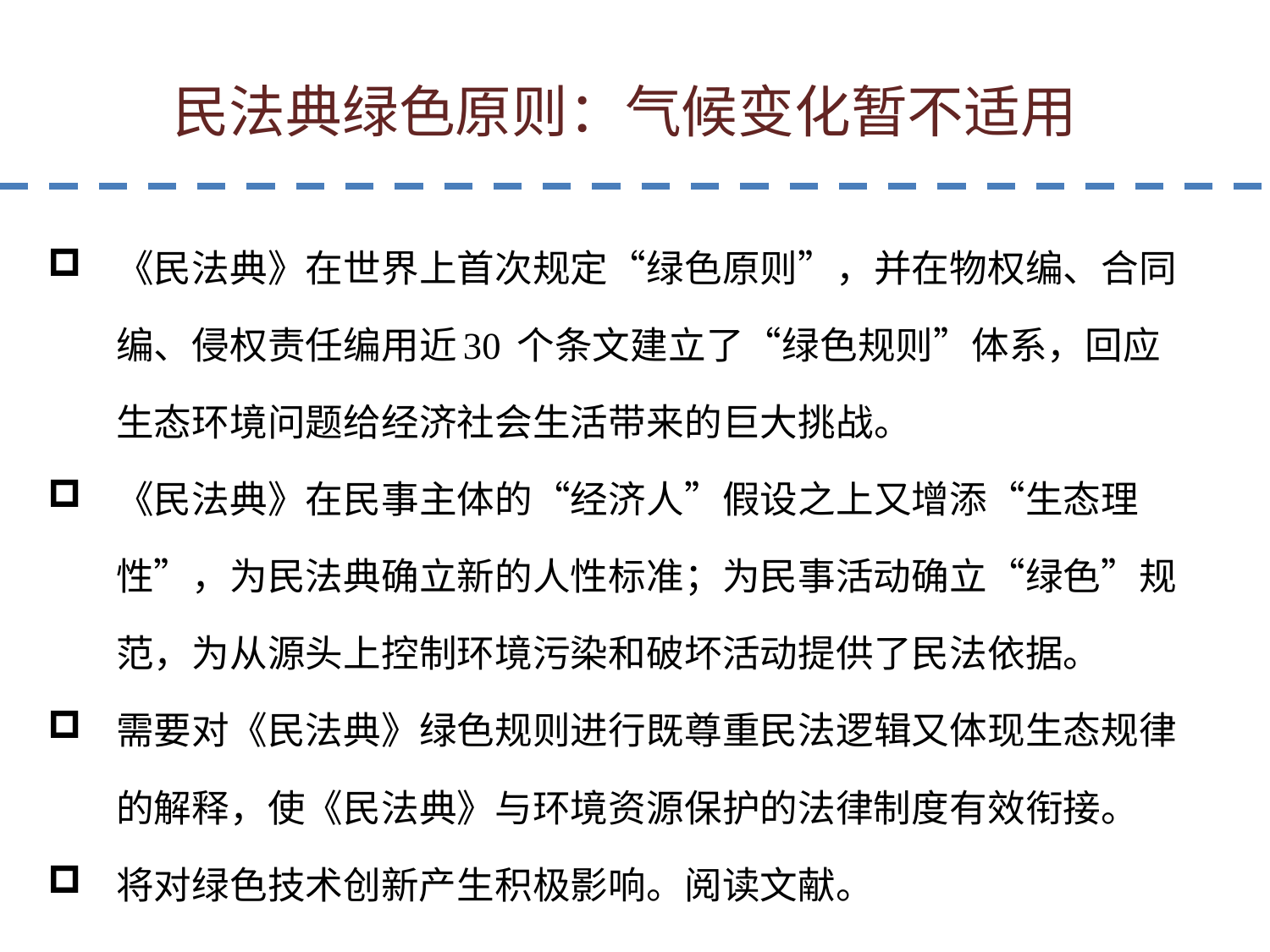

民法典绿色原则：气候变化暂不适用
《民法典》在世界上首次规定“绿色原则”，并在物权编、合同编、侵权责任编用近30 个条文建立了“绿色规则”体系，回应生态环境问题给经济社会生活带来的巨大挑战。
《民法典》在民事主体的“经济人”假设之上又增添“生态理性”，为民法典确立新的人性标准；为民事活动确立“绿色”规范，为从源头上控制环境污染和破坏活动提供了民法依据。
需要对《民法典》绿色规则进行既尊重民法逻辑又体现生态规律的解释，使《民法典》与环境资源保护的法律制度有效衔接。
将对绿色技术创新产生积极影响。阅读文献。